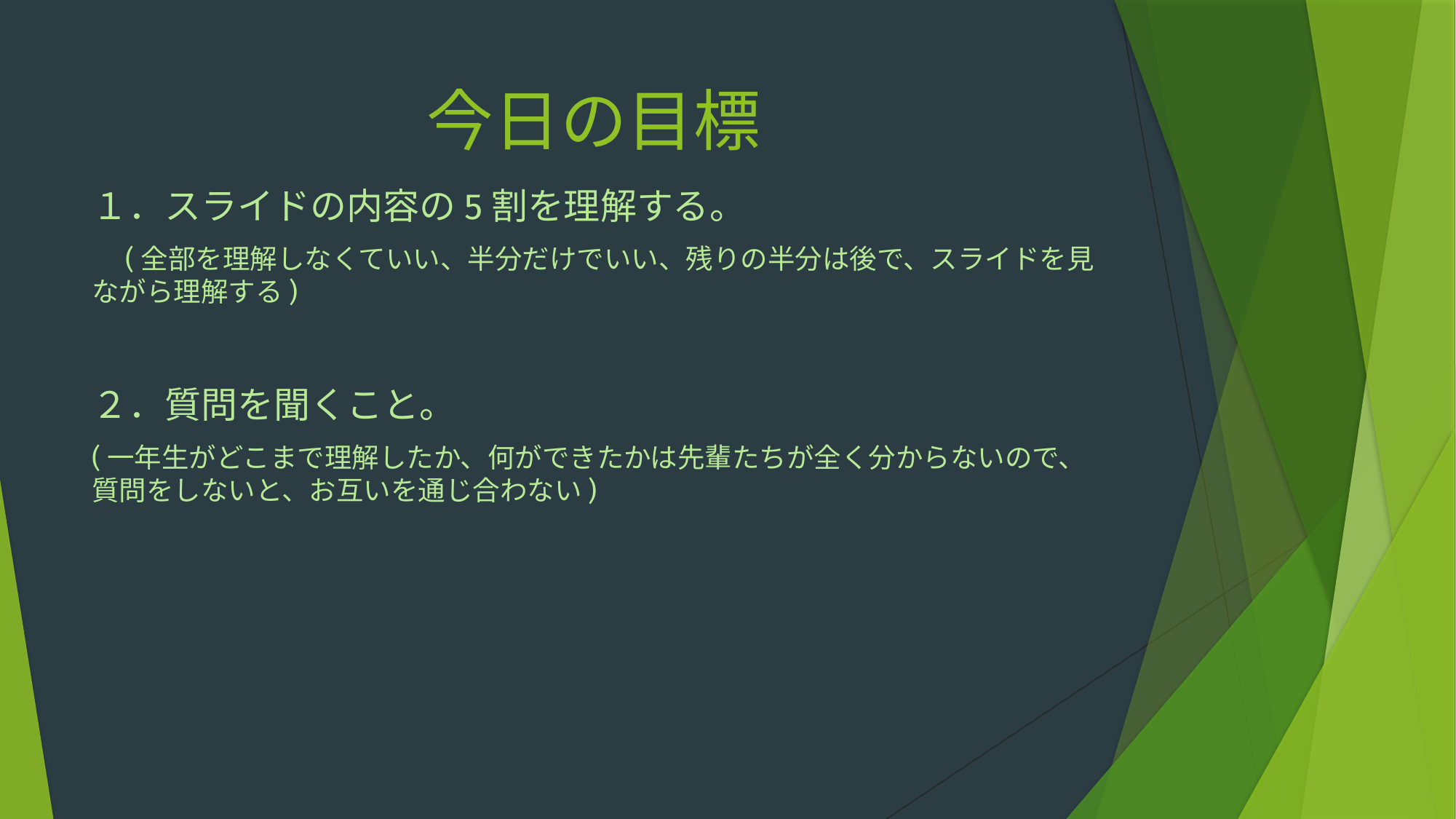

# 今日の目標
１．スライドの内容の5割を理解する。
　(全部を理解しなくていい、半分だけでいい、残りの半分は後で、スライドを見ながら理解する)

２．質問を聞くこと。
(一年生がどこまで理解したか、何ができたかは先輩たちが全く分からないので、質問をしないと、お互いを通じ合わない)